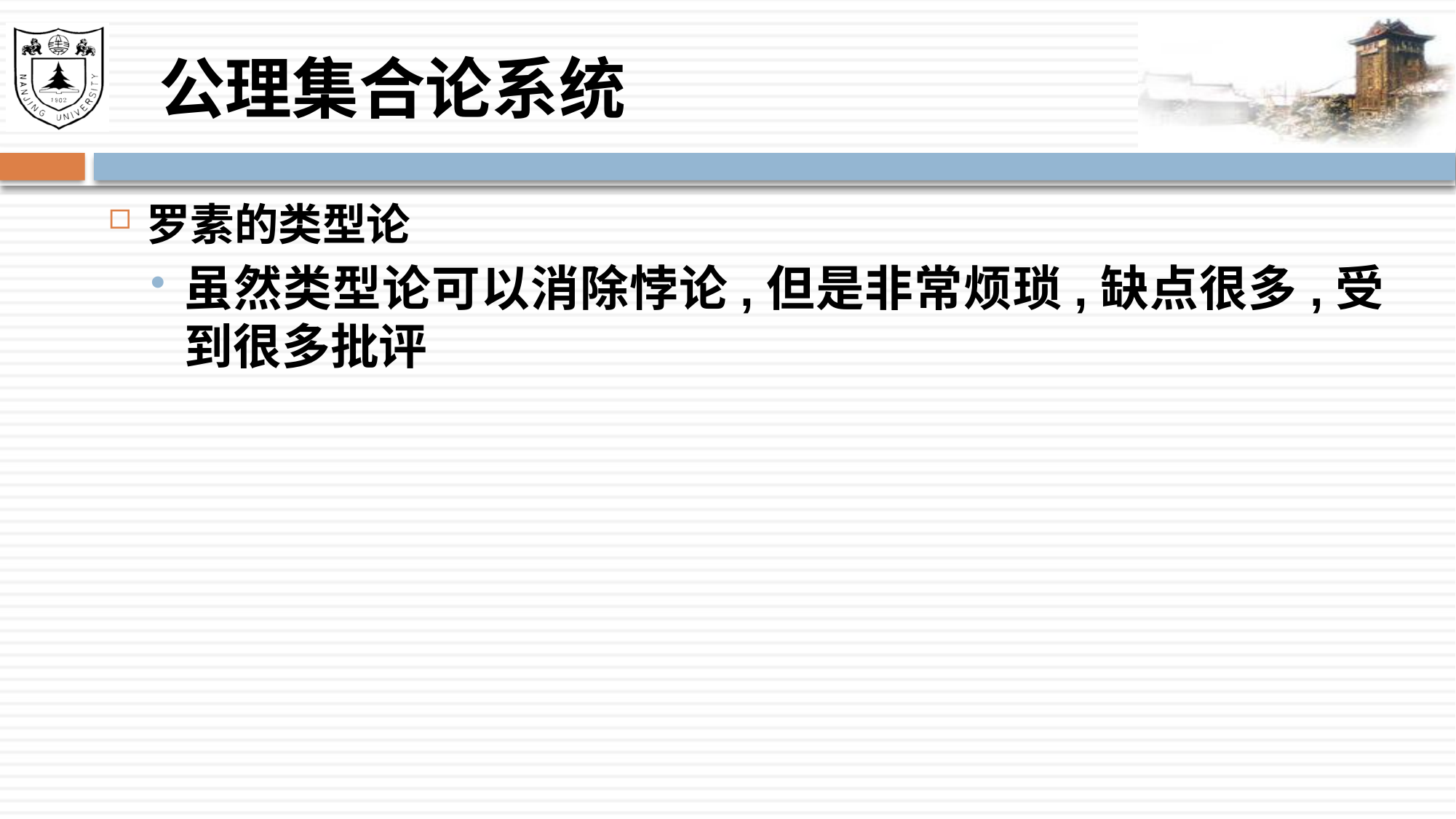

# 公理集合论系统
罗素的类型论
虽然类型论可以消除悖论,但是非常烦琐,缺点很多,受到很多批评